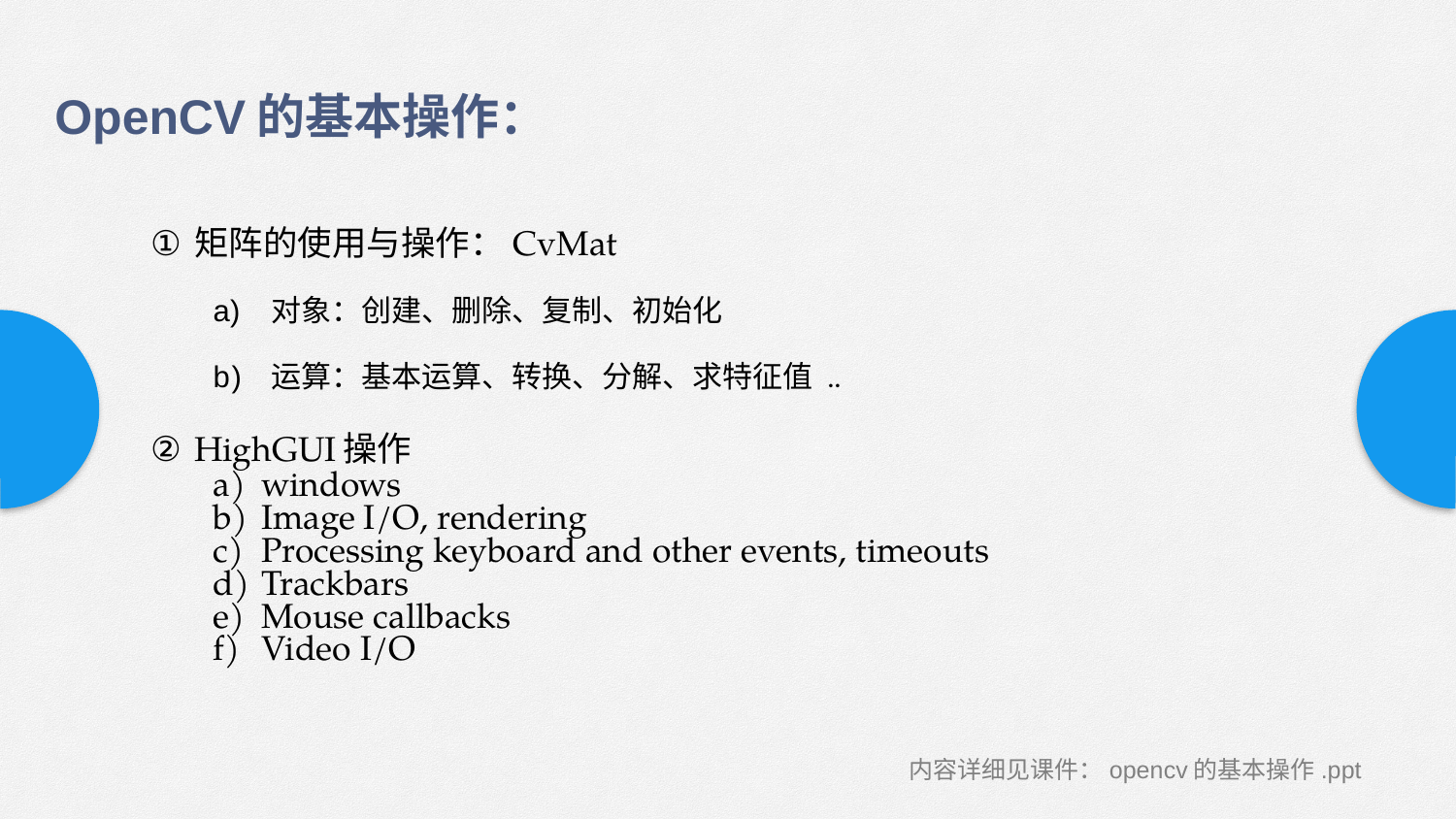

OpenCV的基本操作：
矩阵的使用与操作：CvMat
对象：创建、删除、复制、初始化
运算：基本运算、转换、分解、求特征值 ..
HighGUI操作
windows
Image I/O, rendering
Processing keyboard and other events, timeouts
Trackbars
Mouse callbacks
Video I/O
内容详细见课件：opencv的基本操作.ppt